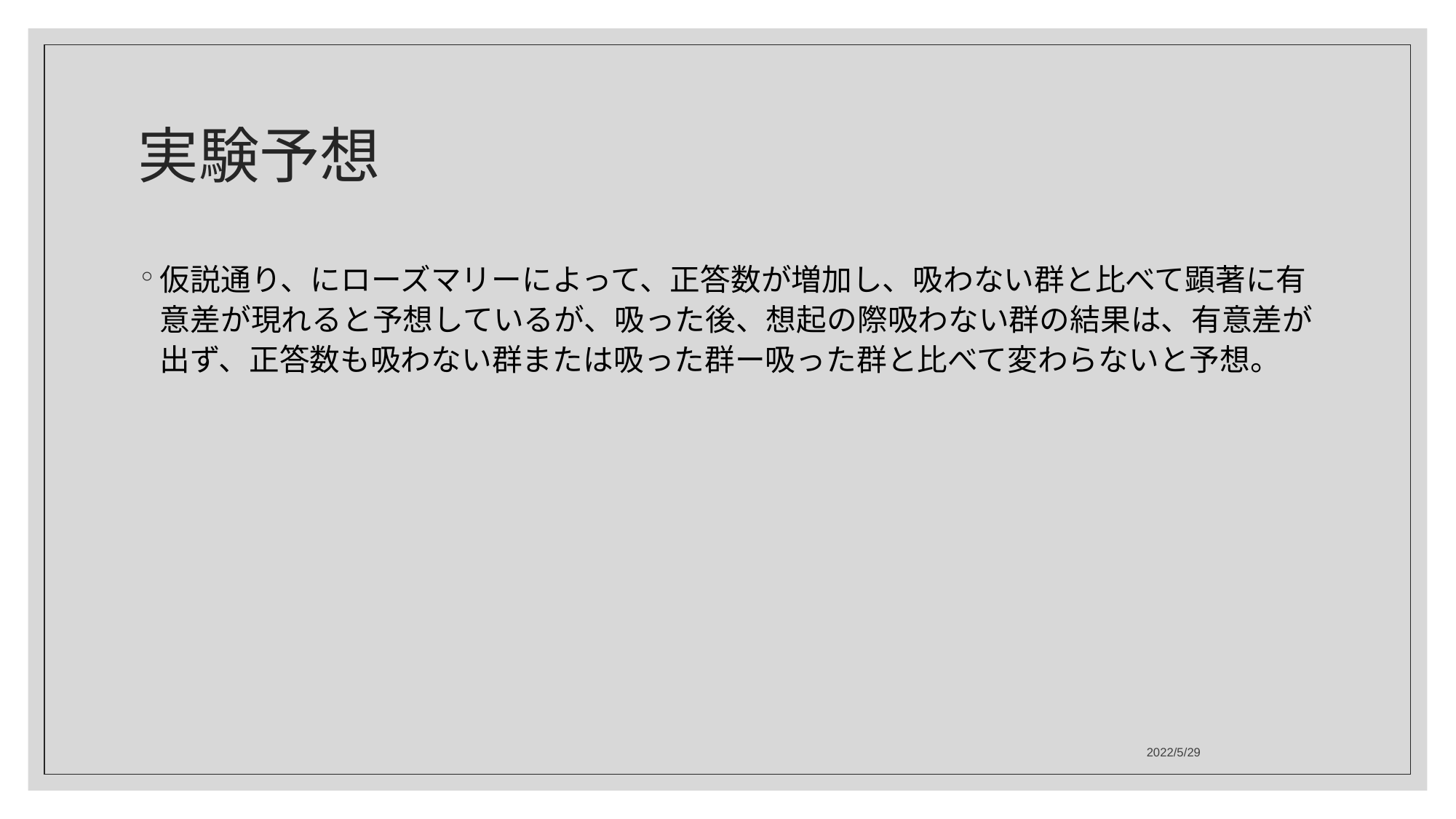

# 実験予想
仮説通り、にローズマリーによって、正答数が増加し、吸わない群と比べて顕著に有意差が現れると予想しているが、吸った後、想起の際吸わない群の結果は、有意差が出ず、正答数も吸わない群または吸った群ー吸った群と比べて変わらないと予想。
2022/5/29